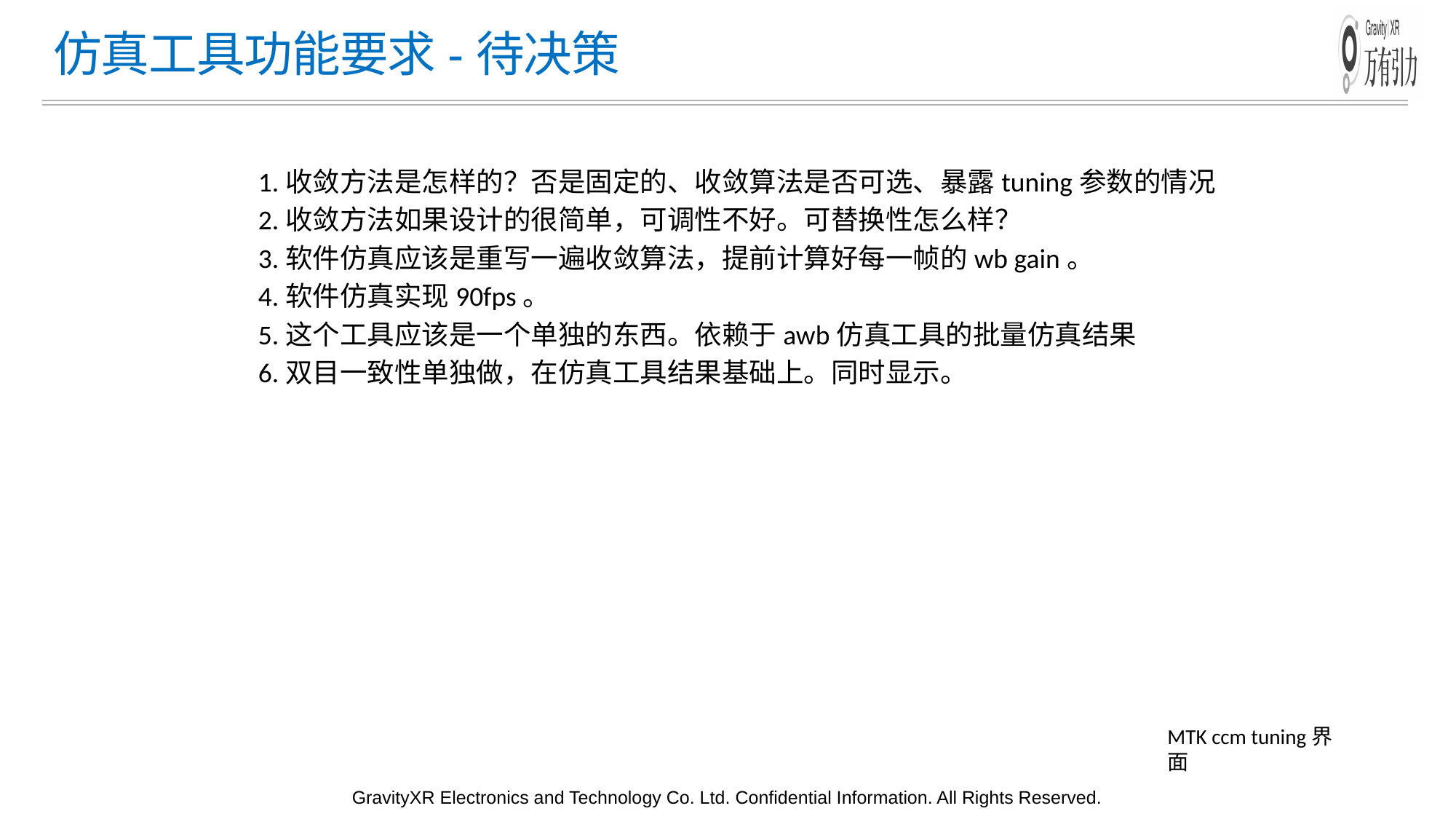

# 仿真工具功能要求-待决策
1.收敛方法是怎样的？否是固定的、收敛算法是否可选、暴露tuning参数的情况
2.收敛方法如果设计的很简单，可调性不好。可替换性怎么样？
3.软件仿真应该是重写一遍收敛算法，提前计算好每一帧的wb gain。
4.软件仿真实现90fps。
5.这个工具应该是一个单独的东西。依赖于awb仿真工具的批量仿真结果
6.双目一致性单独做，在仿真工具结果基础上。同时显示。

MTK ccm tuning界面